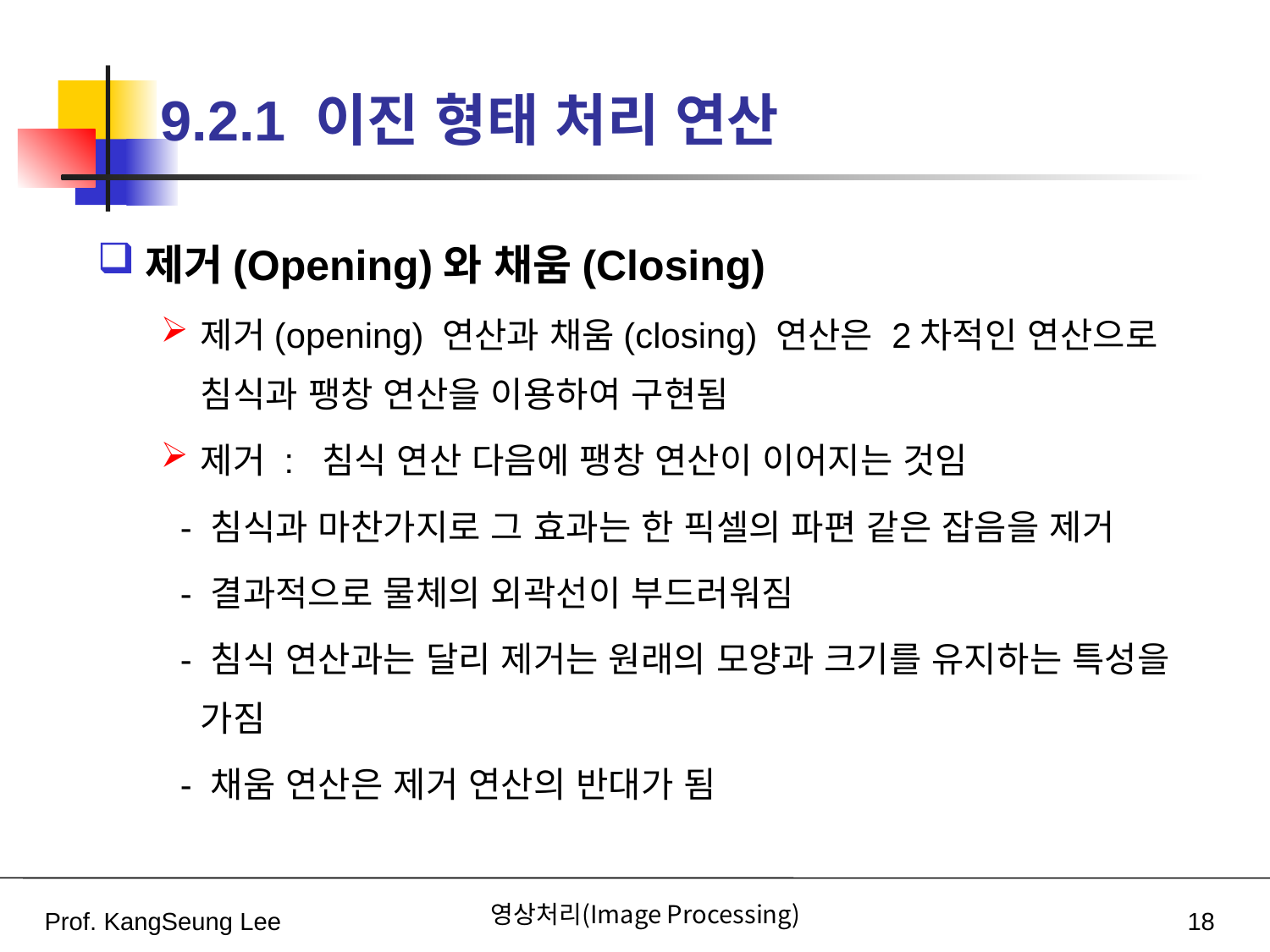

# 9.2.1 이진 형태 처리 연산
제거(Opening)와 채움(Closing)
제거(opening) 연산과 채움(closing) 연산은 2차적인 연산으로 침식과 팽창 연산을 이용하여 구현됨
제거 :  침식 연산 다음에 팽창 연산이 이어지는 것임
  - 침식과 마찬가지로 그 효과는 한 픽셀의 파편 같은 잡음을 제거
  - 결과적으로 물체의 외곽선이 부드러워짐
  - 침식 연산과는 달리 제거는 원래의 모양과 크기를 유지하는 특성을 가짐
  - 채움 연산은 제거 연산의 반대가 됨
Prof. KangSeung Lee
영상처리(Image Processing)
18